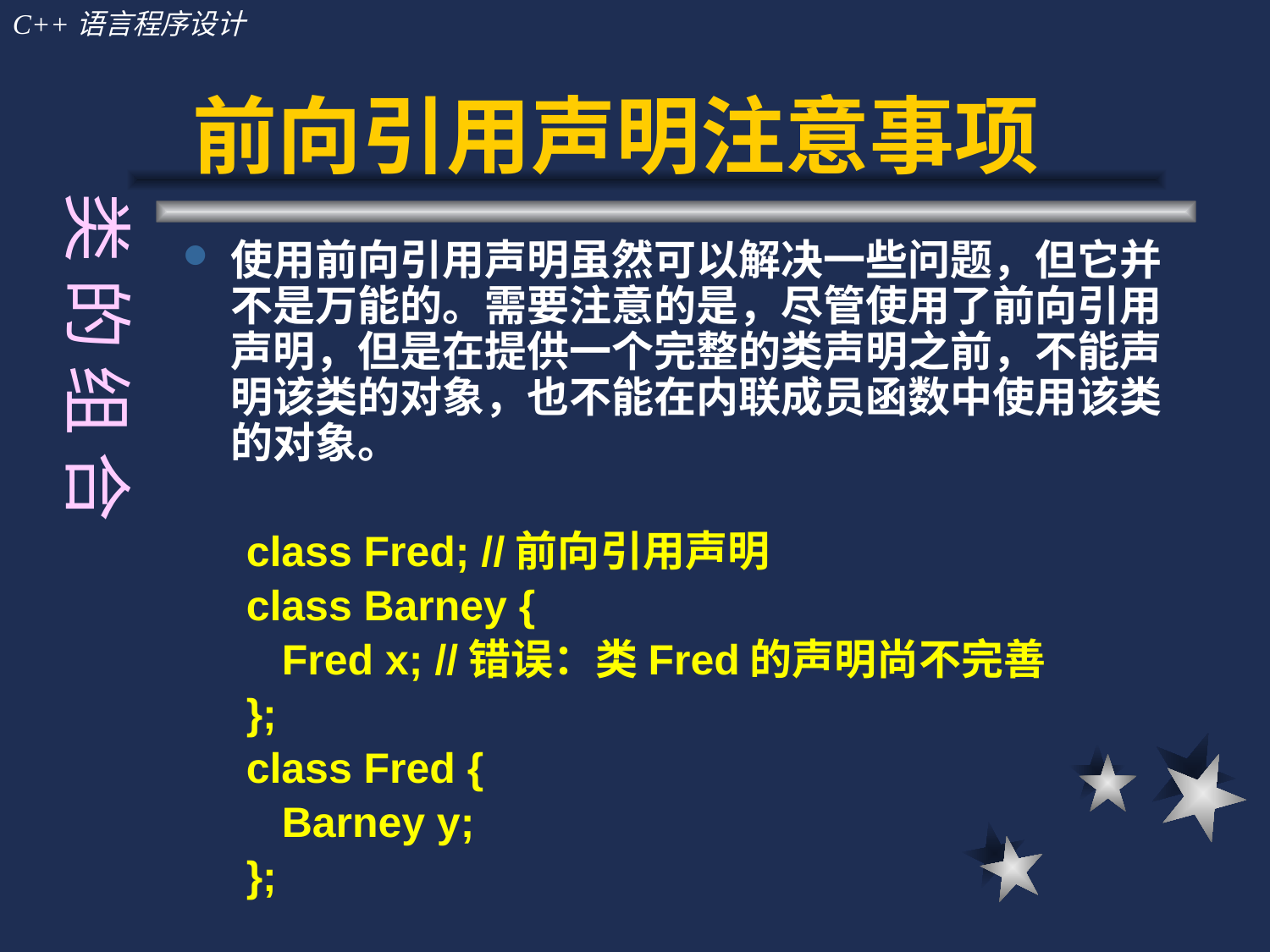

# 前向引用声明注意事项
类 的 组 合
使用前向引用声明虽然可以解决一些问题，但它并不是万能的。需要注意的是，尽管使用了前向引用声明，但是在提供一个完整的类声明之前，不能声明该类的对象，也不能在内联成员函数中使用该类的对象。

class Fred; //前向引用声明
class Barney {
   Fred x; //错误：类Fred的声明尚不完善
};
class Fred {
   Barney y;
};
97